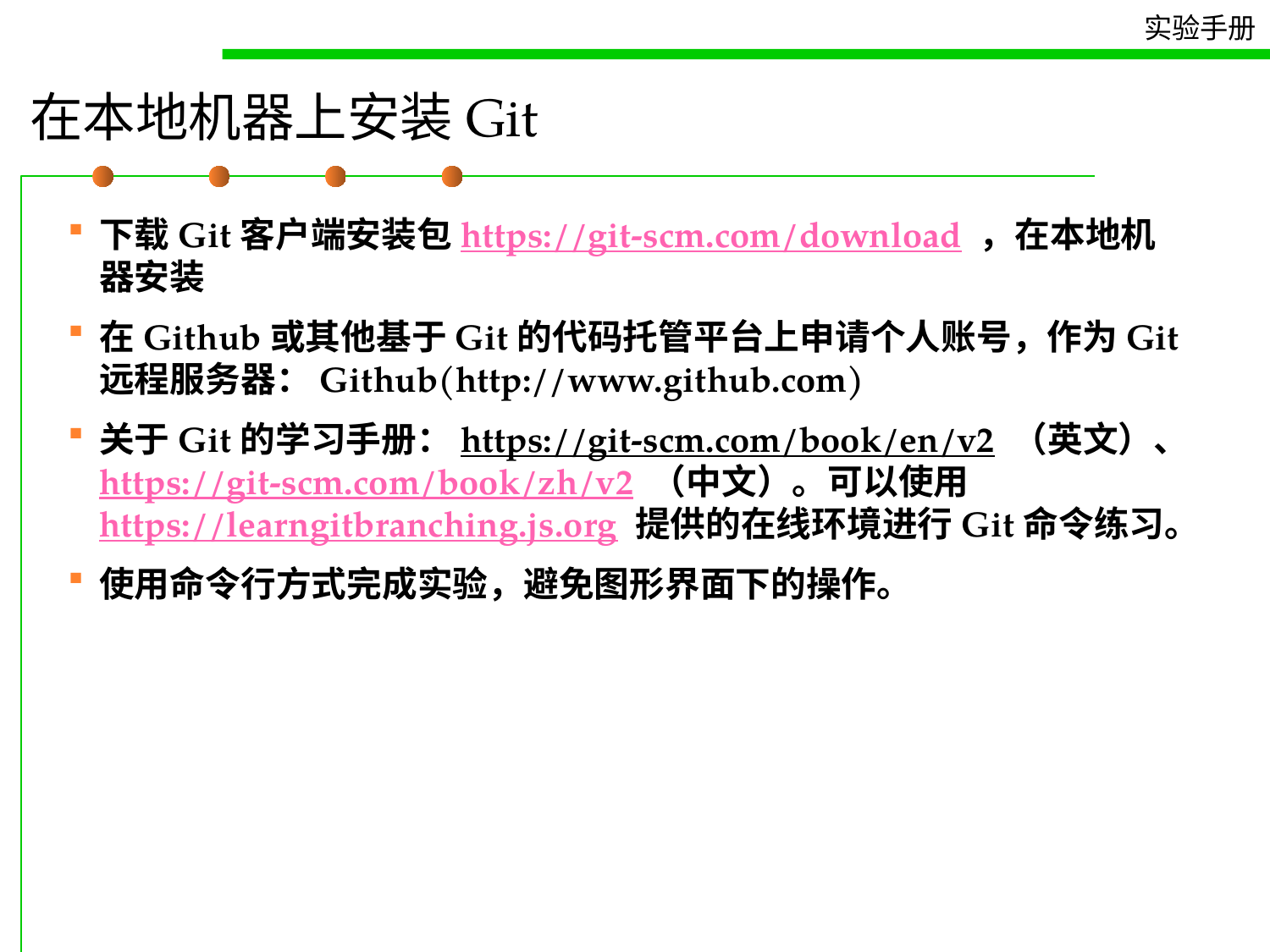

# 在本地机器上安装Git
下载Git客户端安装包https://git-scm.com/download ，在本地机器安装
在Github或其他基于Git的代码托管平台上申请个人账号，作为Git远程服务器：Github(http://www.github.com)
关于Git的学习手册：https://git-scm.com/book/en/v2 （英文）、https://git-scm.com/book/zh/v2 （中文）。可以使用https://learngitbranching.js.org 提供的在线环境进行Git命令练习。
使用命令行方式完成实验，避免图形界面下的操作。